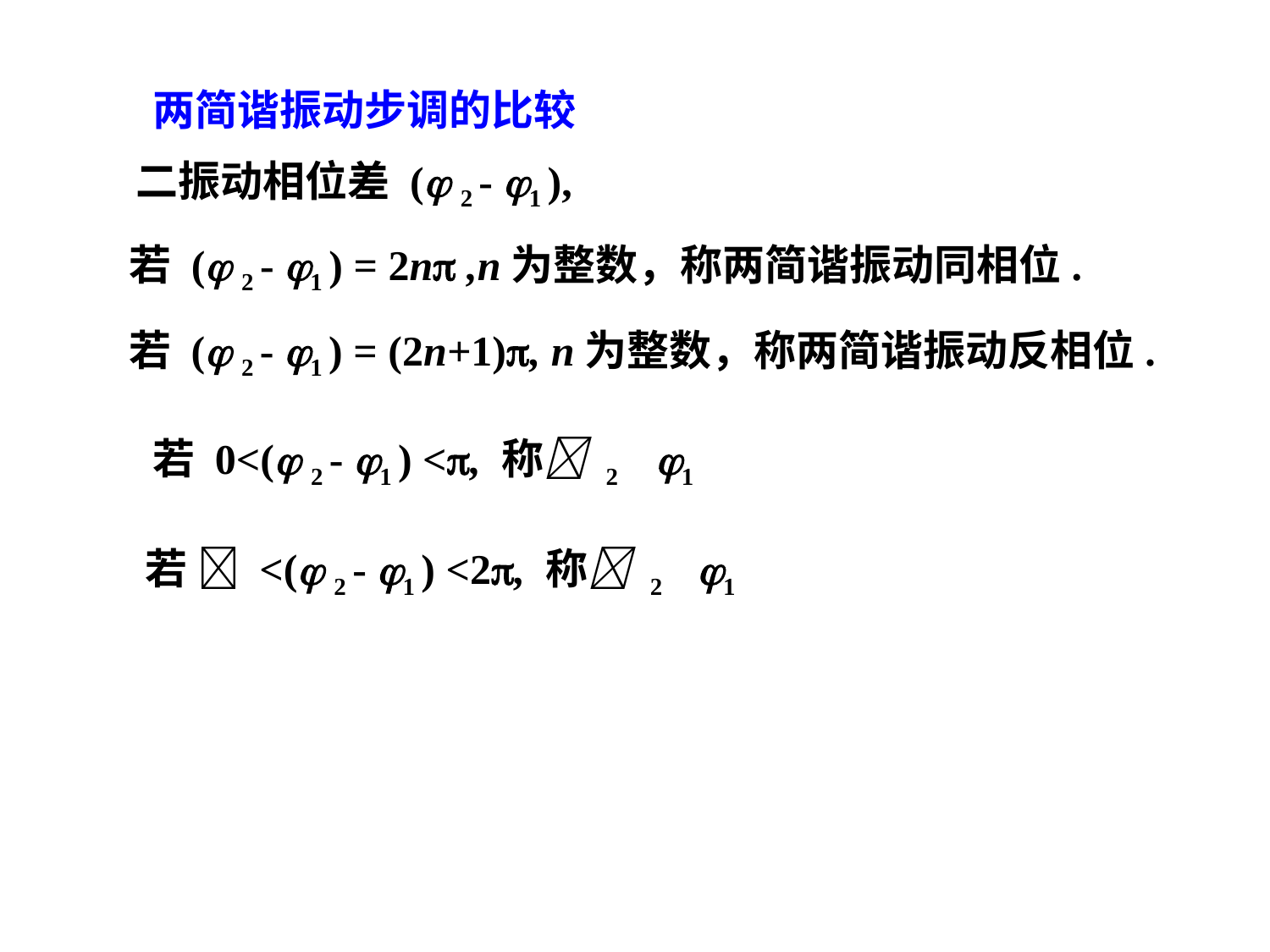

两简谐振动步调的比较
二振动相位差 (ϕ 2 - ϕ1 ),
若 (ϕ 2 - ϕ1 ) = 2nπ ,n为整数，称两简谐振动同相位.
若 (ϕ 2 - ϕ1 ) = (2n+1)π, n为整数，称两简谐振动反相位.
若 0<(ϕ 2 - ϕ1 ) <π, 称ϕ 2    ϕ1
若 π <(ϕ 2 - ϕ1 ) <2π, 称ϕ 2     ϕ1